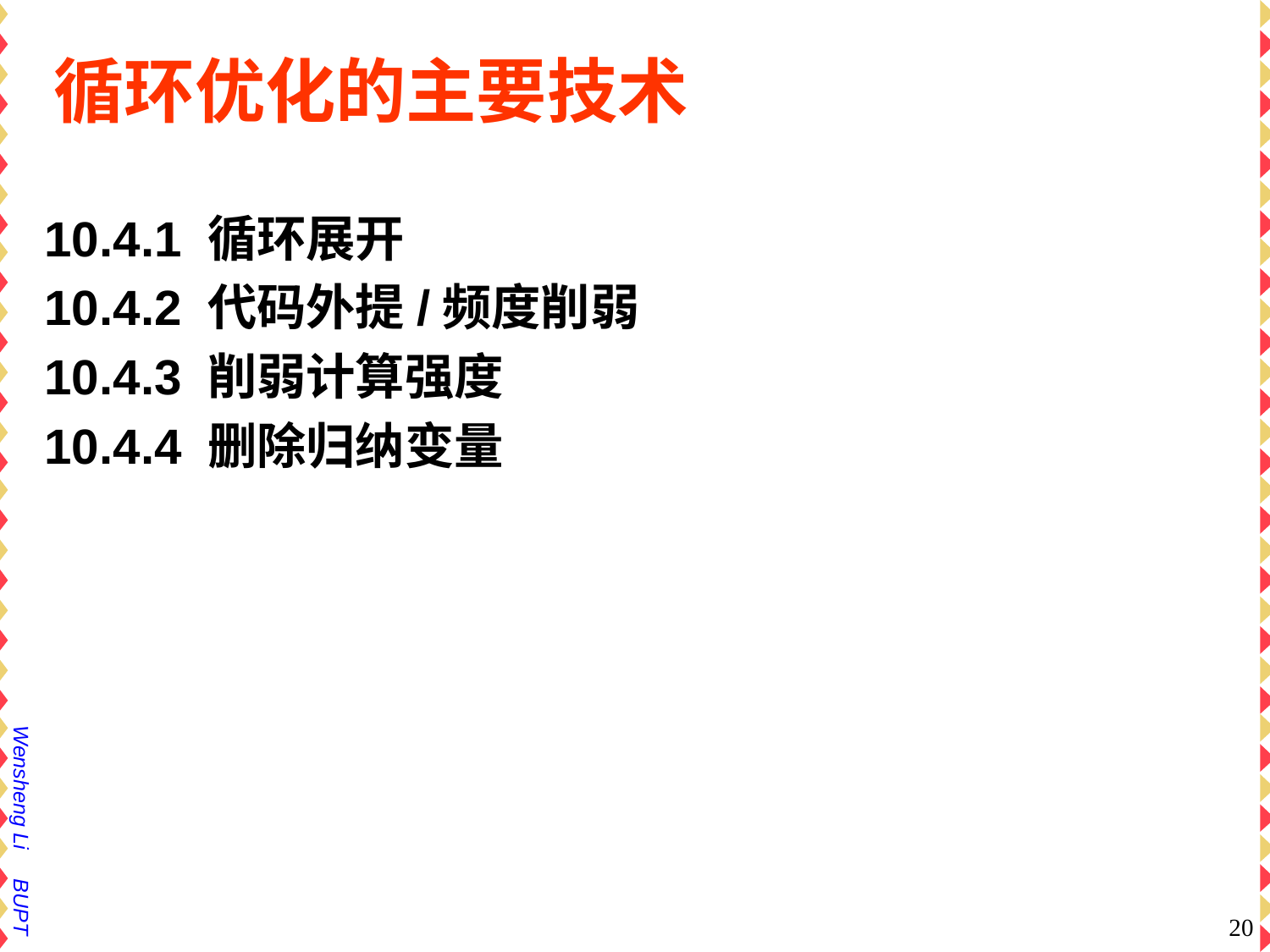

# 循环优化的主要技术
10.4.1 循环展开
10.4.2 代码外提/频度削弱
10.4.3 削弱计算强度
10.4.4 删除归纳变量
20